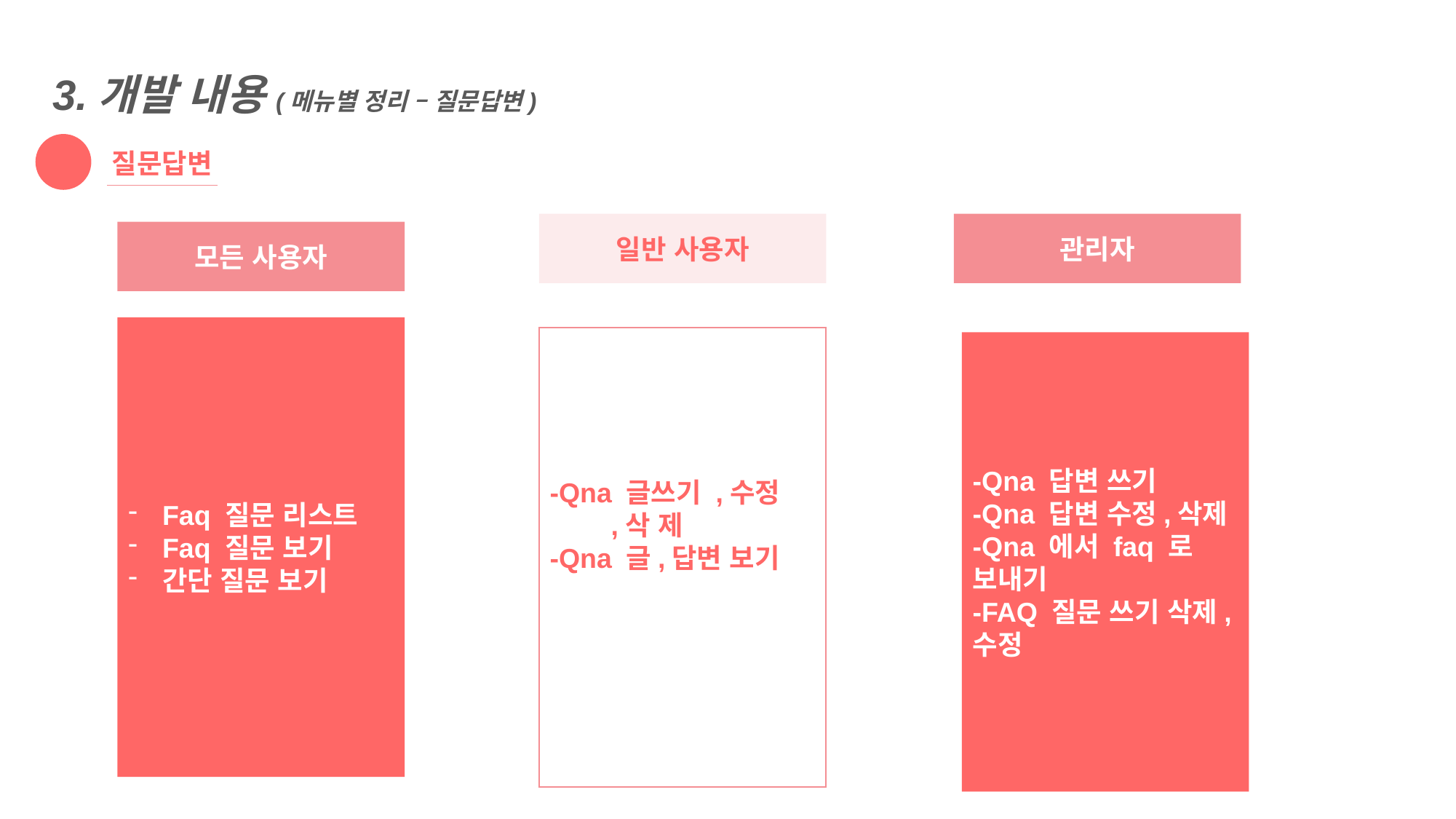

3.개발 내용(메뉴별 정리 – 질문답변)

질문답변
관리자
일반 사용자
모든 사용자
Faq 질문 리스트
Faq 질문 보기
간단 질문 보기
-Qna 글쓰기 ,수정
        ,삭 제
-Qna 글,답변 보기

-Qna 답변 쓰기
-Qna 답변 수정,삭제
-Qna 에서 faq 로 보내기
-FAQ 질문 쓰기 삭제,수정